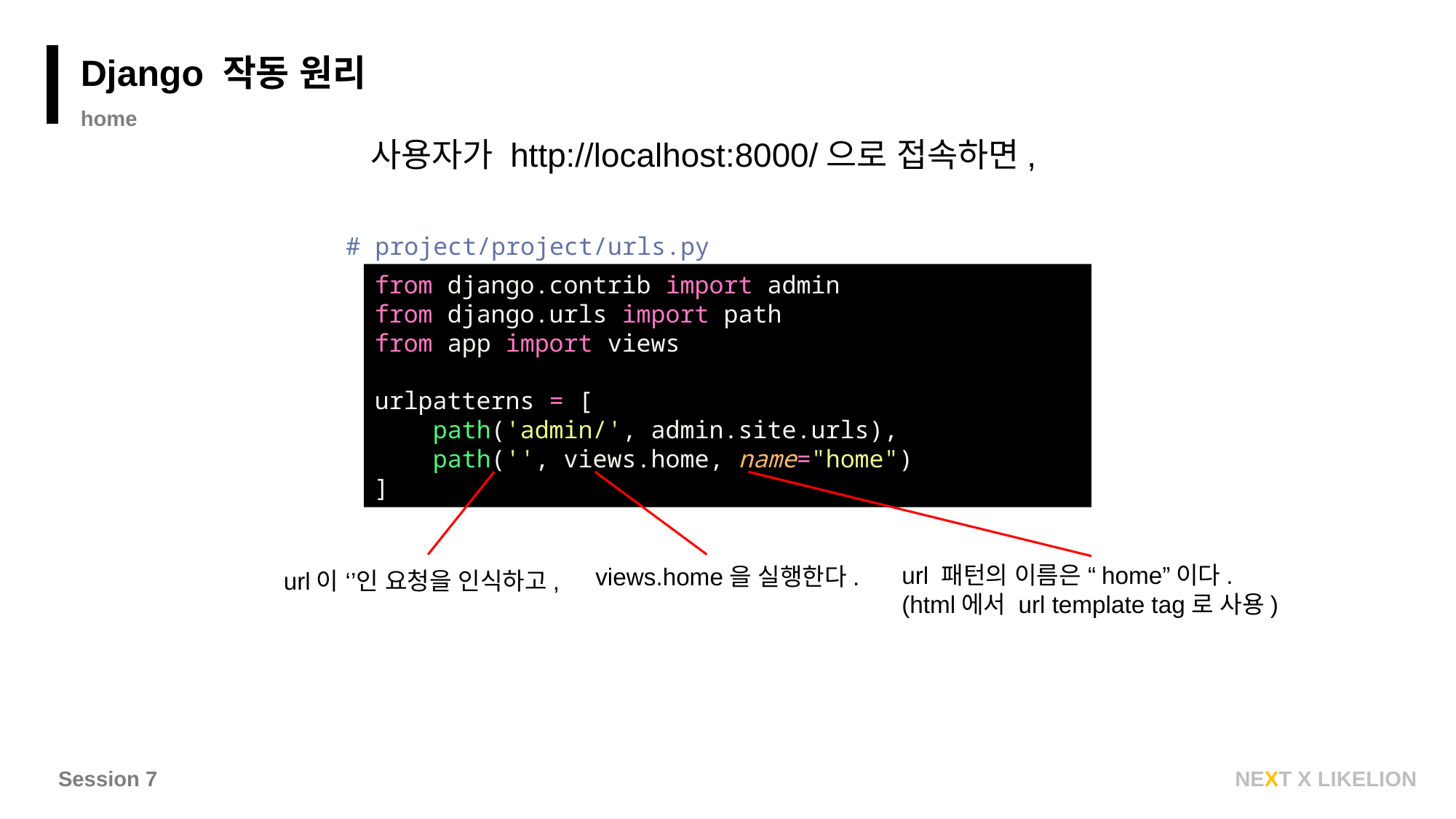

Django 작동 원리

home
사용자가 http://localhost:8000/으로 접속하면,
# project/project/urls.py
from django.contrib import admin
from django.urls import path
from app import views

urlpatterns = [
    path('admin/', admin.site.urls),
    path('', views.home, name="home")
]
url 패턴의 이름은 “home”이다.
(html에서 url template tag로 사용)
views.home을 실행한다.
url이 ‘’인 요청을 인식하고,
Session 7
NEXT X LIKELION